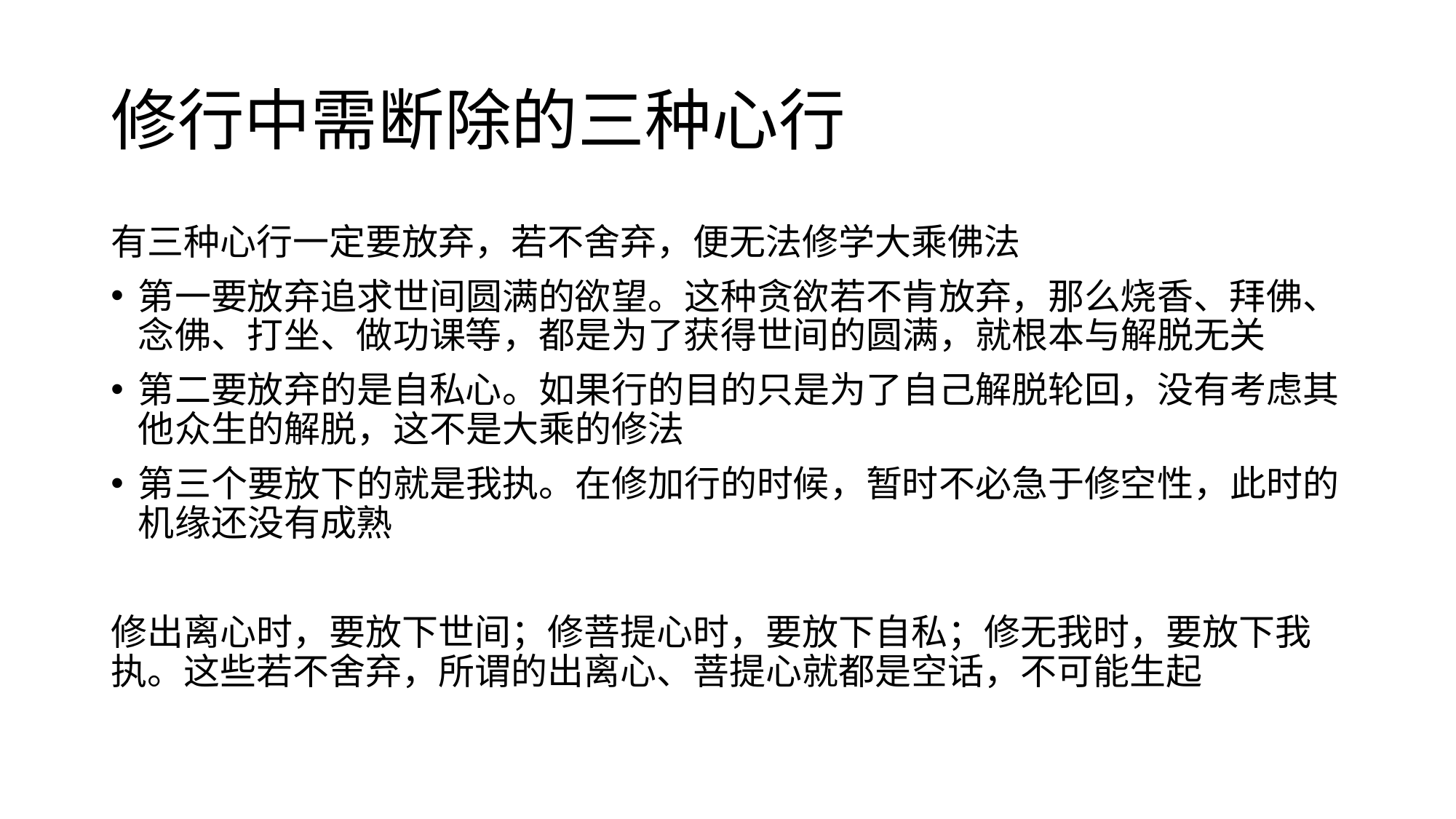

# 修行中需断除的三种心行
有三种心行一定要放弃，若不舍弃，便无法修学大乘佛法
第一要放弃追求世间圆满的欲望。这种贪欲若不肯放弃，那么烧香、拜佛、念佛、打坐、做功课等，都是为了获得世间的圆满，就根本与解脱无关
第二要放弃的是自私心。如果行的目的只是为了自己解脱轮回，没有考虑其他众生的解脱，这不是大乘的修法
第三个要放下的就是我执。在修加行的时候，暂时不必急于修空性，此时的机缘还没有成熟

修出离心时，要放下世间；修菩提心时，要放下自私；修无我时，要放下我执。这些若不舍弃，所谓的出离心、菩提心就都是空话，不可能生起